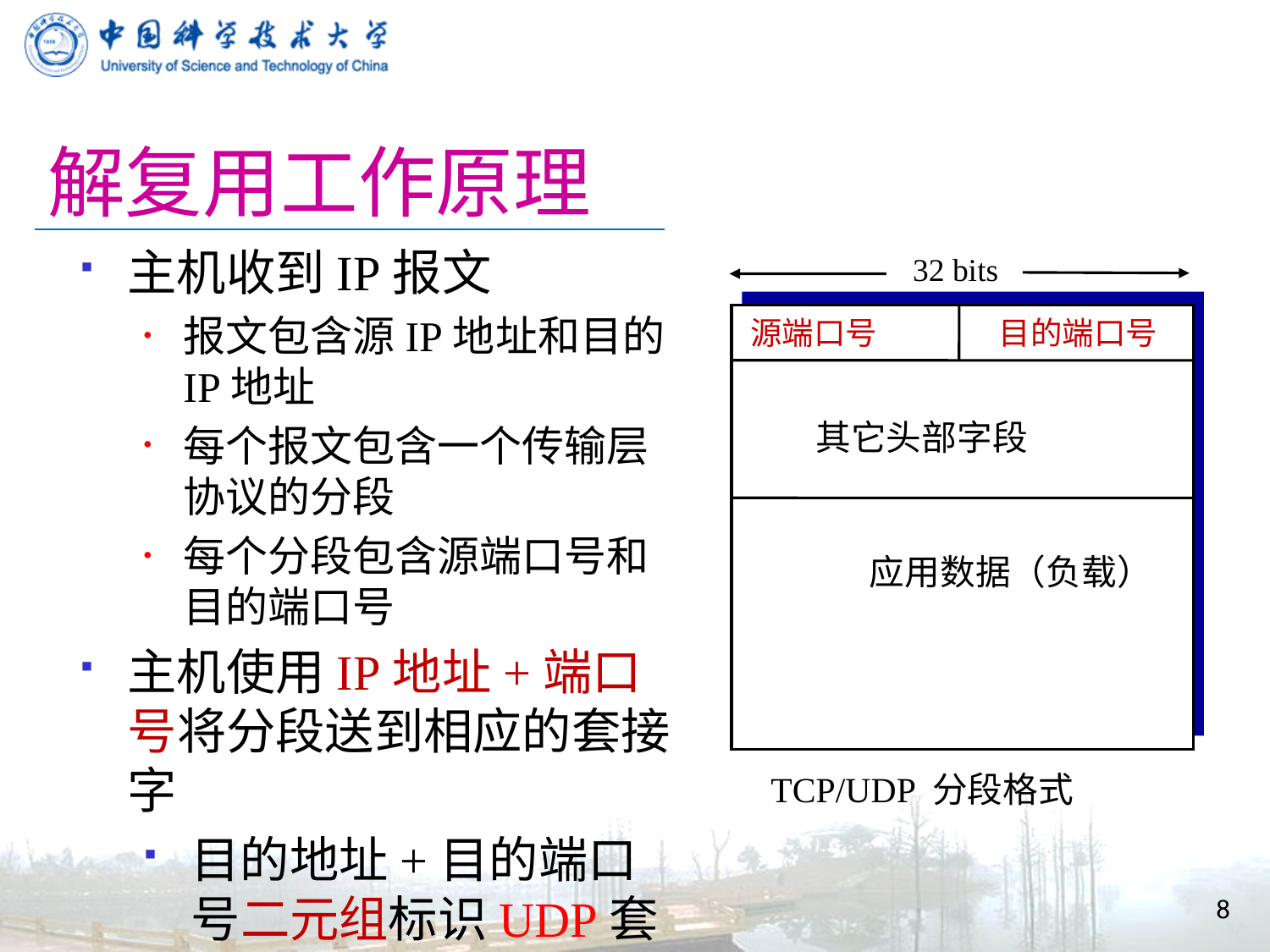

# 解复用工作原理
主机收到IP报文
报文包含源IP地址和目的IP地址
每个报文包含一个传输层协议的分段
每个分段包含源端口号和目的端口号
主机使用IP地址+端口号将分段送到相应的套接字
目的地址+目的端口号二元组标识UDP套接字
32 bits

源端口号
目的端口号

其它头部字段

应用数据（负载）
TCP/UDP 分段格式
8